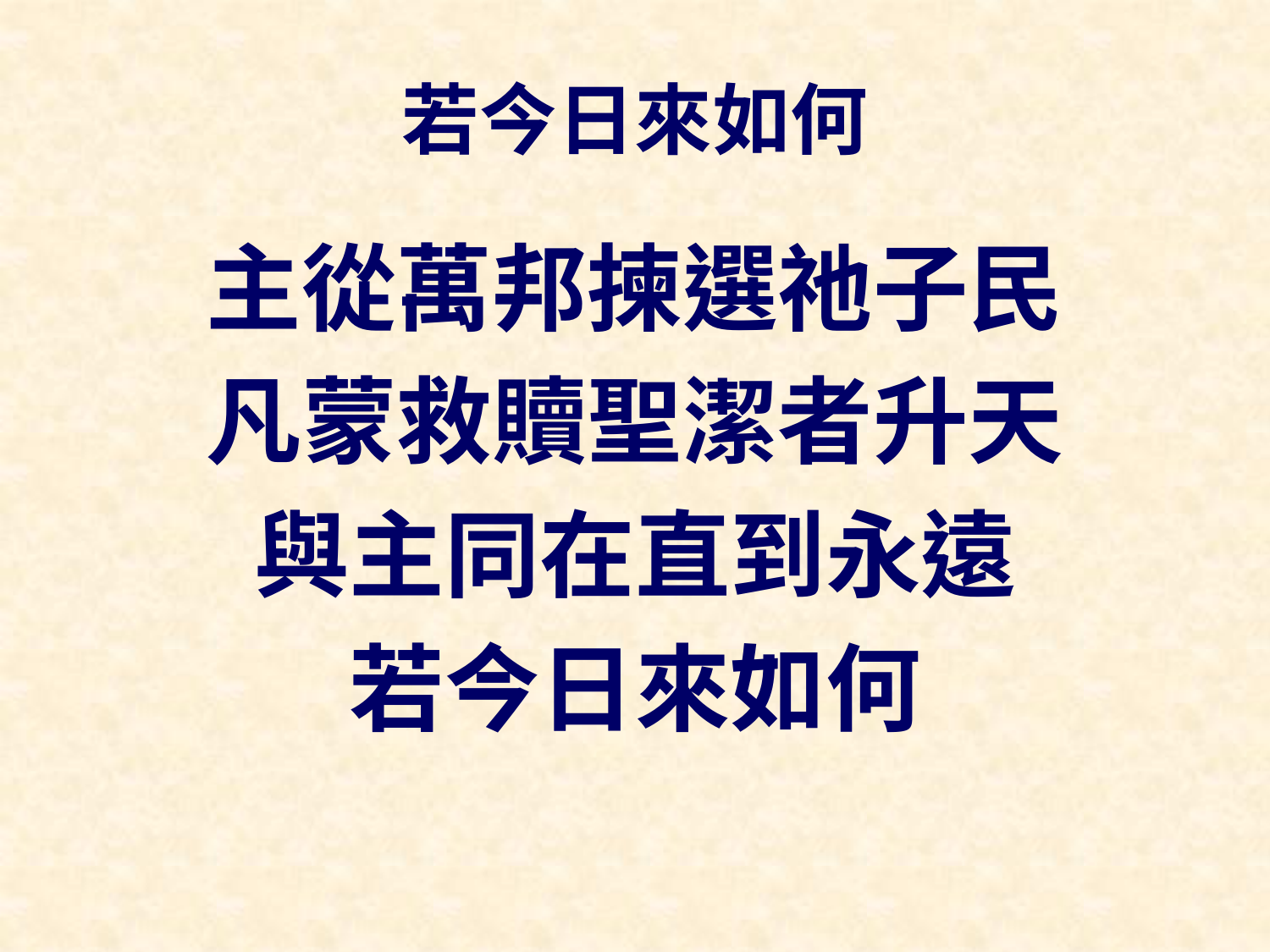

# 若今日來如何
主從萬邦揀選祂子民
凡蒙救贖聖潔者升天
與主同在直到永遠
若今日來如何